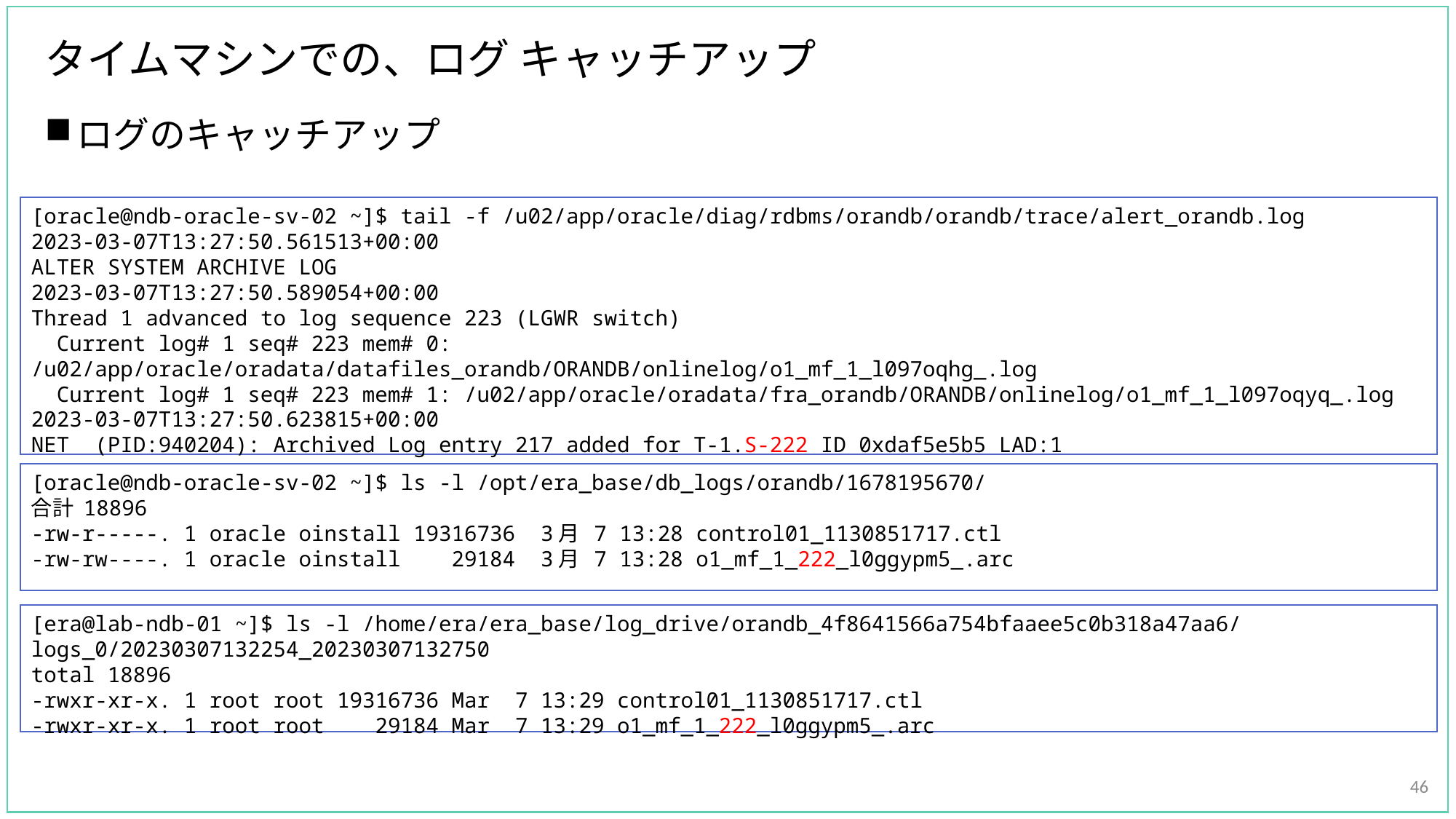

# タイムマシンでの、ログ キャッチアップ
ログのキャッチアップ
[oracle@ndb-oracle-sv-02 ~]$ tail -f /u02/app/oracle/diag/rdbms/orandb/orandb/trace/alert_orandb.log
2023-03-07T13:27:50.561513+00:00
ALTER SYSTEM ARCHIVE LOG
2023-03-07T13:27:50.589054+00:00
Thread 1 advanced to log sequence 223 (LGWR switch)
  Current log# 1 seq# 223 mem# 0: /u02/app/oracle/oradata/datafiles_orandb/ORANDB/onlinelog/o1_mf_1_l097oqhg_.log
  Current log# 1 seq# 223 mem# 1: /u02/app/oracle/oradata/fra_orandb/ORANDB/onlinelog/o1_mf_1_l097oqyq_.log
2023-03-07T13:27:50.623815+00:00
NET  (PID:940204): Archived Log entry 217 added for T-1.S-222 ID 0xdaf5e5b5 LAD:1
[oracle@ndb-oracle-sv-02 ~]$ ls -l /opt/era_base/db_logs/orandb/1678195670/
合計 18896
-rw-r-----. 1 oracle oinstall 19316736  3月  7 13:28 control01_1130851717.ctl
-rw-rw----. 1 oracle oinstall    29184  3月  7 13:28 o1_mf_1_222_l0ggypm5_.arc
[era@lab-ndb-01 ~]$ ls -l /home/era/era_base/log_drive/orandb_4f8641566a754bfaaee5c0b318a47aa6/logs_0/20230307132254_20230307132750
total 18896
-rwxr-xr-x. 1 root root 19316736 Mar  7 13:29 control01_1130851717.ctl
-rwxr-xr-x. 1 root root    29184 Mar  7 13:29 o1_mf_1_222_l0ggypm5_.arc
46